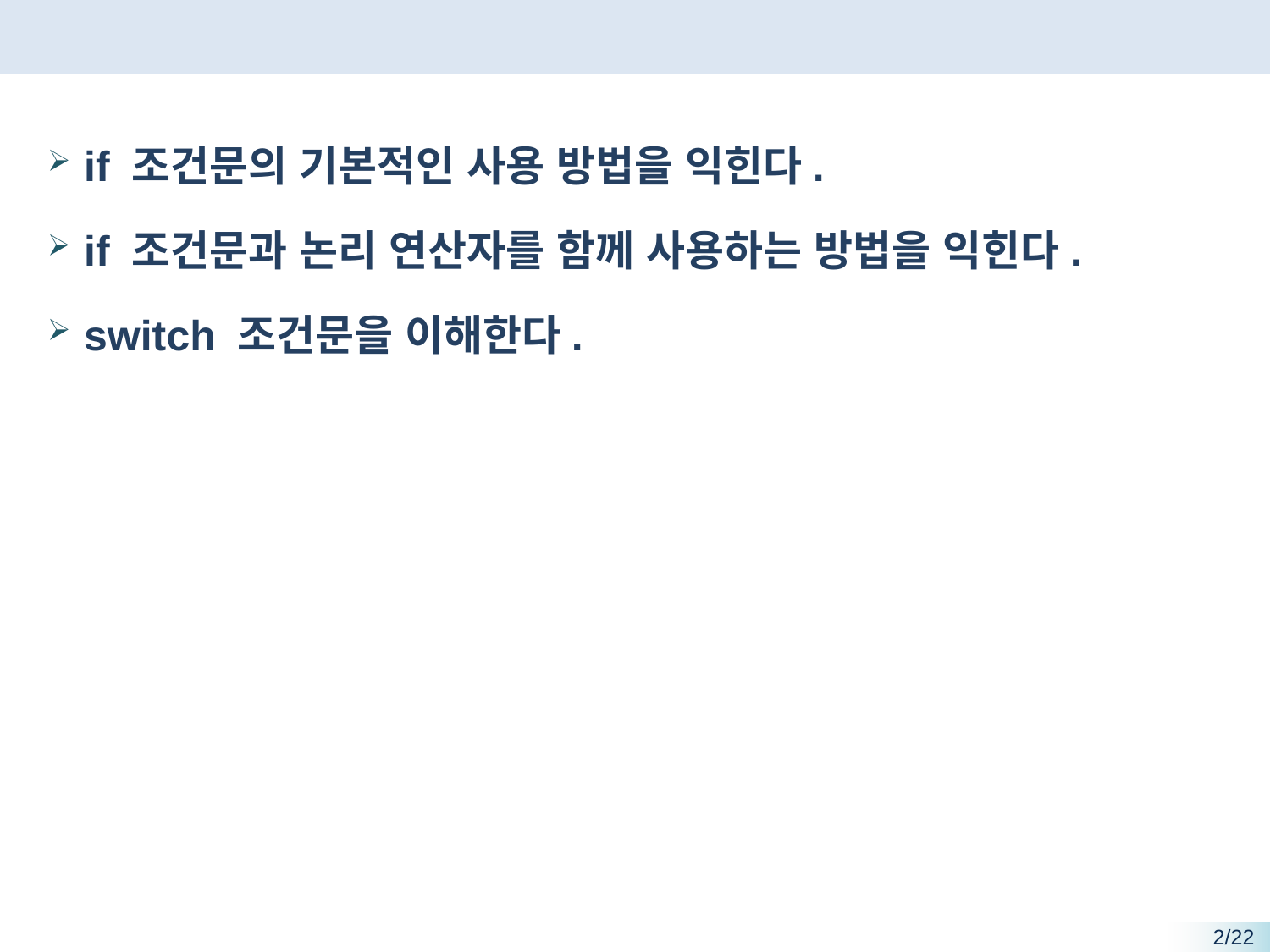

#
if 조건문의 기본적인 사용 방법을 익힌다.
if 조건문과 논리 연산자를 함께 사용하는 방법을 익힌다.
switch 조건문을 이해한다.